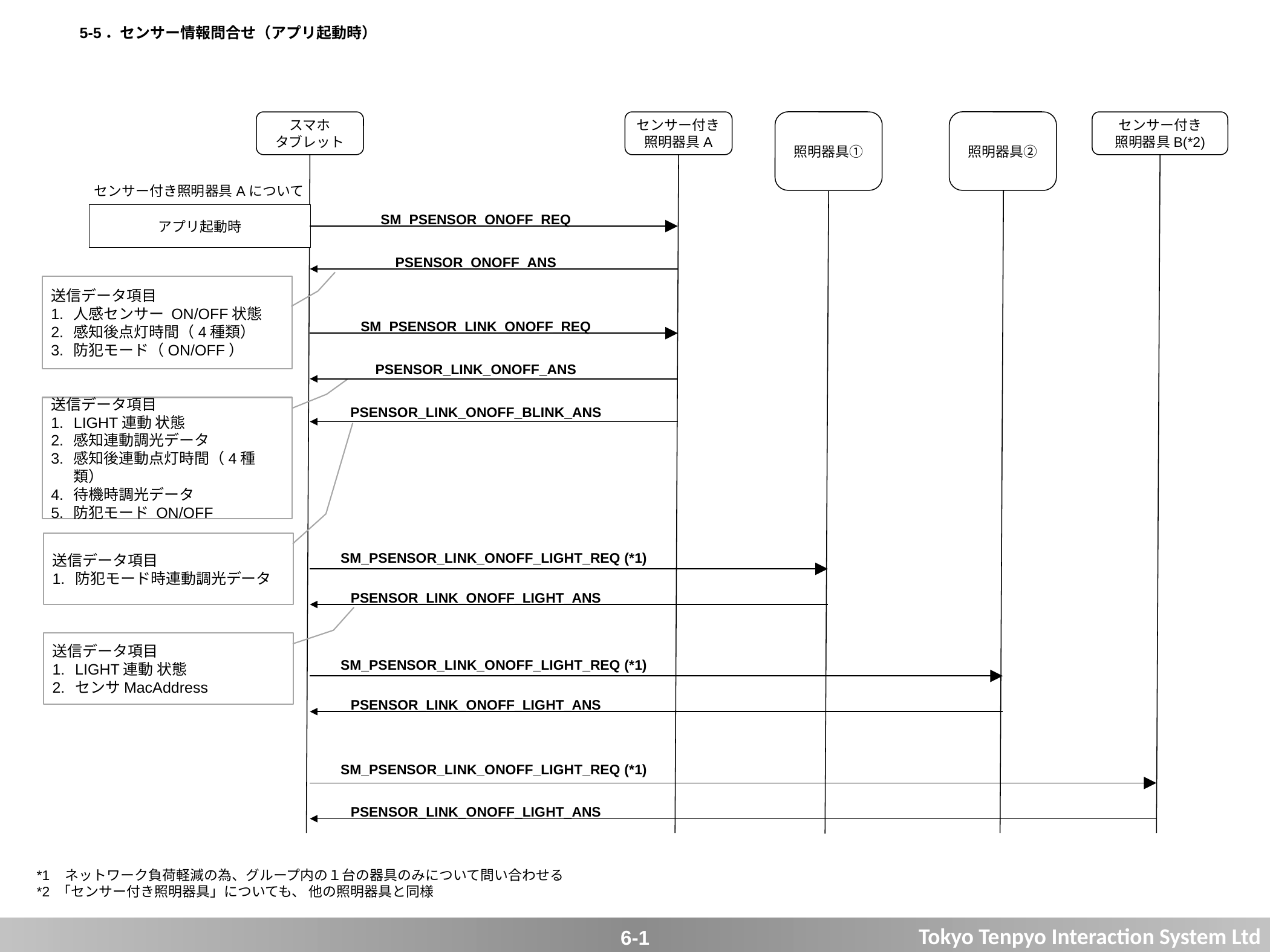

5-5．センサー情報問合せ（アプリ起動時）
スマホ
タブレット
センサー付き
照明器具A
照明器具①
照明器具②
センサー付き
照明器具B(*2)
センサー付き照明器具Aについて
SM_PSENSOR_ONOFF_REQ
アプリ起動時
PSENSOR_ONOFF_ANS
送信データ項目
人感センサー ON/OFF状態
感知後点灯時間（4種類）
防犯モード（ON/OFF）
SM_PSENSOR_LINK_ONOFF_REQ
PSENSOR_LINK_ONOFF_ANS
PSENSOR_LINK_ONOFF_BLINK_ANS
送信データ項目
LIGHT連動 状態
感知連動調光データ
感知後連動点灯時間（4種類）
待機時調光データ
防犯モード ON/OFF
送信データ項目
防犯モード時連動調光データ
SM_PSENSOR_LINK_ONOFF_LIGHT_REQ (*1)
PSENSOR_LINK_ONOFF_LIGHT_ANS
送信データ項目
LIGHT連動 状態
センサMacAddress
SM_PSENSOR_LINK_ONOFF_LIGHT_REQ (*1)
PSENSOR_LINK_ONOFF_LIGHT_ANS
SM_PSENSOR_LINK_ONOFF_LIGHT_REQ (*1)
PSENSOR_LINK_ONOFF_LIGHT_ANS
*1   ネットワーク負荷軽減の為、グループ内の１台の器具のみについて問い合わせる
*2 「センサー付き照明器具」についても、 他の照明器具と同様
6-1